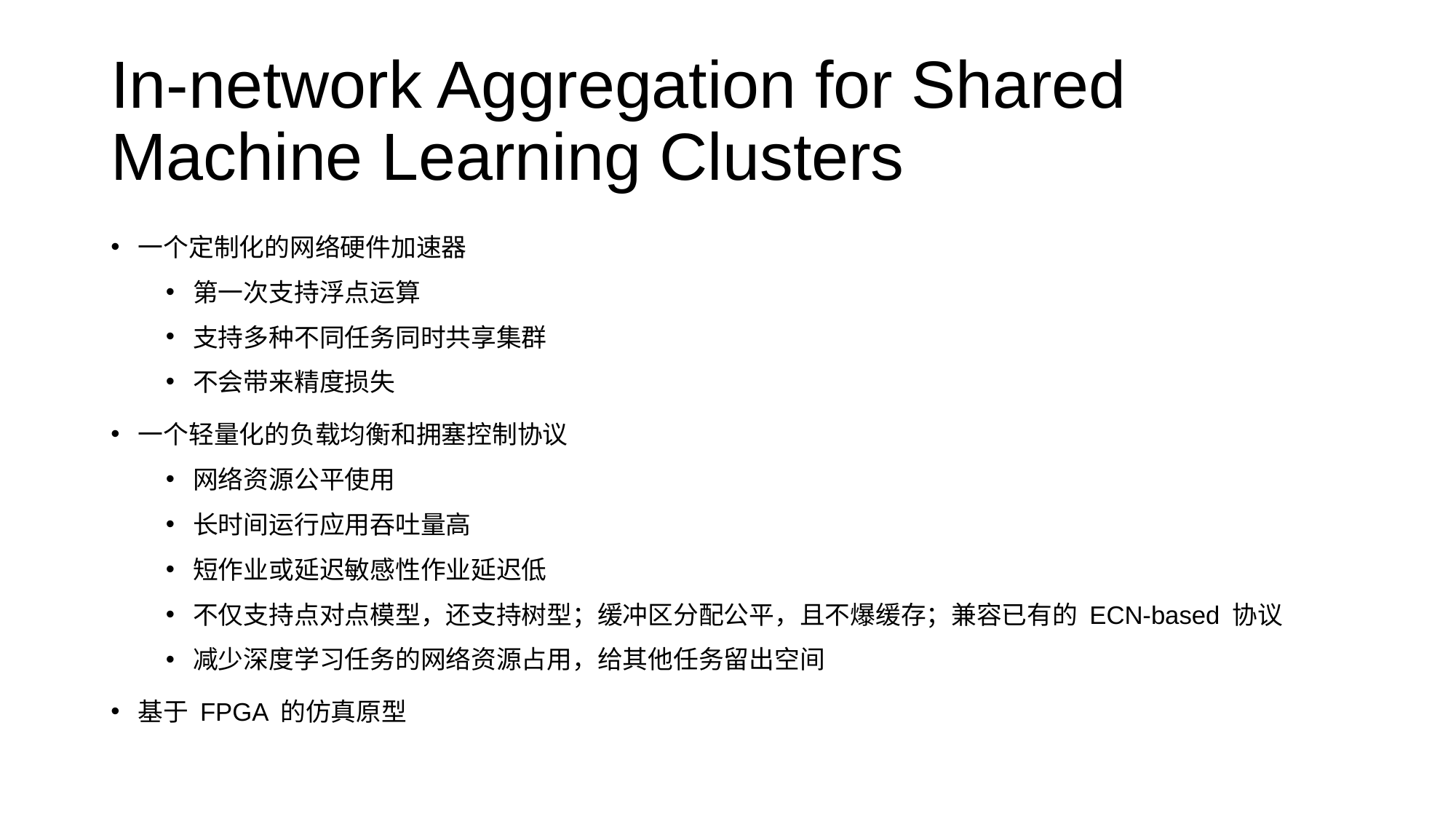

# In-network Aggregation for Shared Machine Learning Clusters
一个定制化的网络硬件加速器
第一次支持浮点运算
支持多种不同任务同时共享集群
不会带来精度损失
一个轻量化的负载均衡和拥塞控制协议
网络资源公平使用
长时间运行应用吞吐量高
短作业或延迟敏感性作业延迟低
不仅支持点对点模型，还支持树型；缓冲区分配公平，且不爆缓存；兼容已有的 ECN-based 协议
减少深度学习任务的网络资源占用，给其他任务留出空间
基于 FPGA 的仿真原型